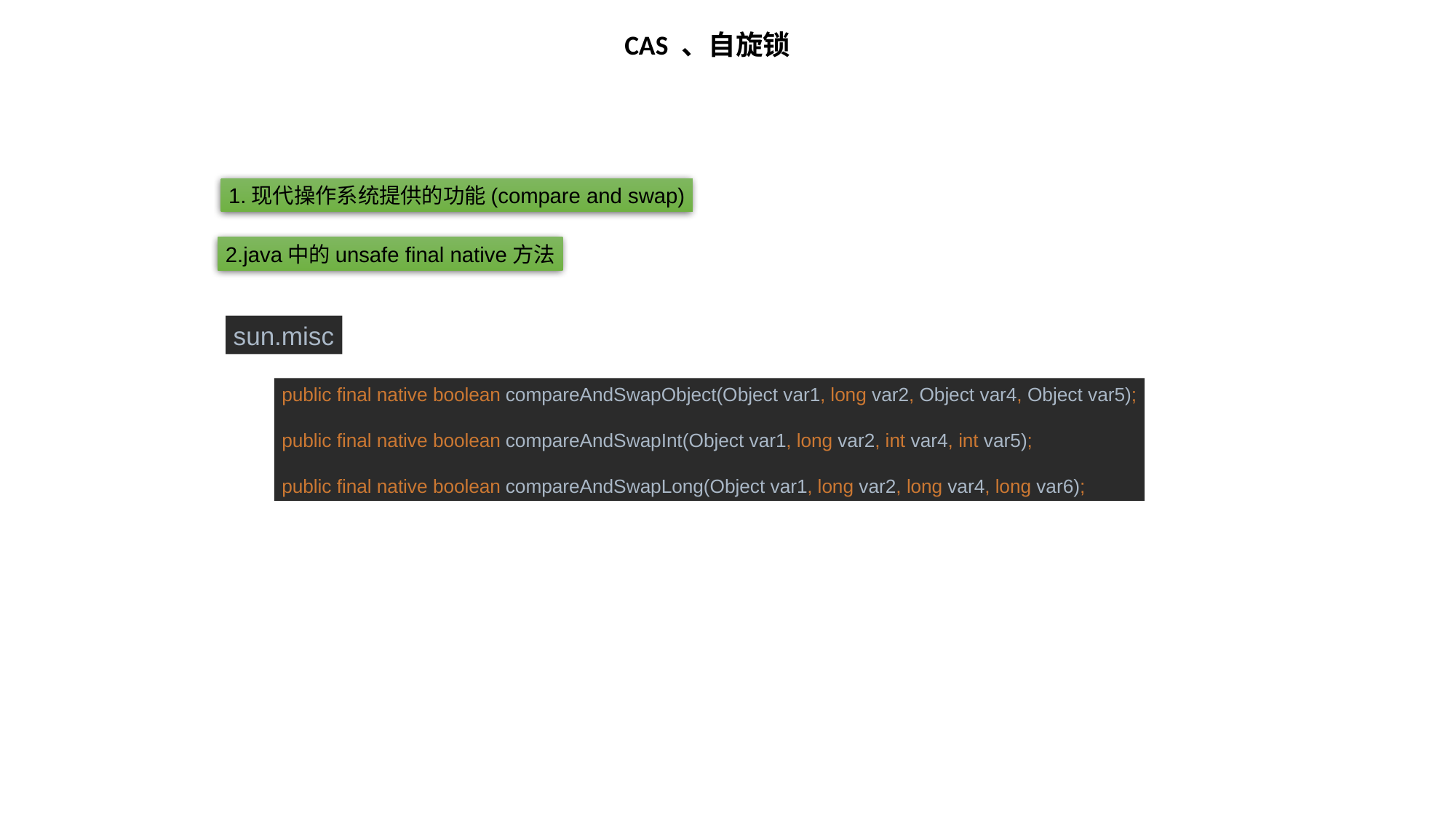

CAS 、自旋锁
1.现代操作系统提供的功能(compare and swap)
2.java中的unsafe final native方法
sun.misc
public final native boolean compareAndSwapObject(Object var1, long var2, Object var4, Object var5);
public final native boolean compareAndSwapInt(Object var1, long var2, int var4, int var5);
public final native boolean compareAndSwapLong(Object var1, long var2, long var4, long var6);